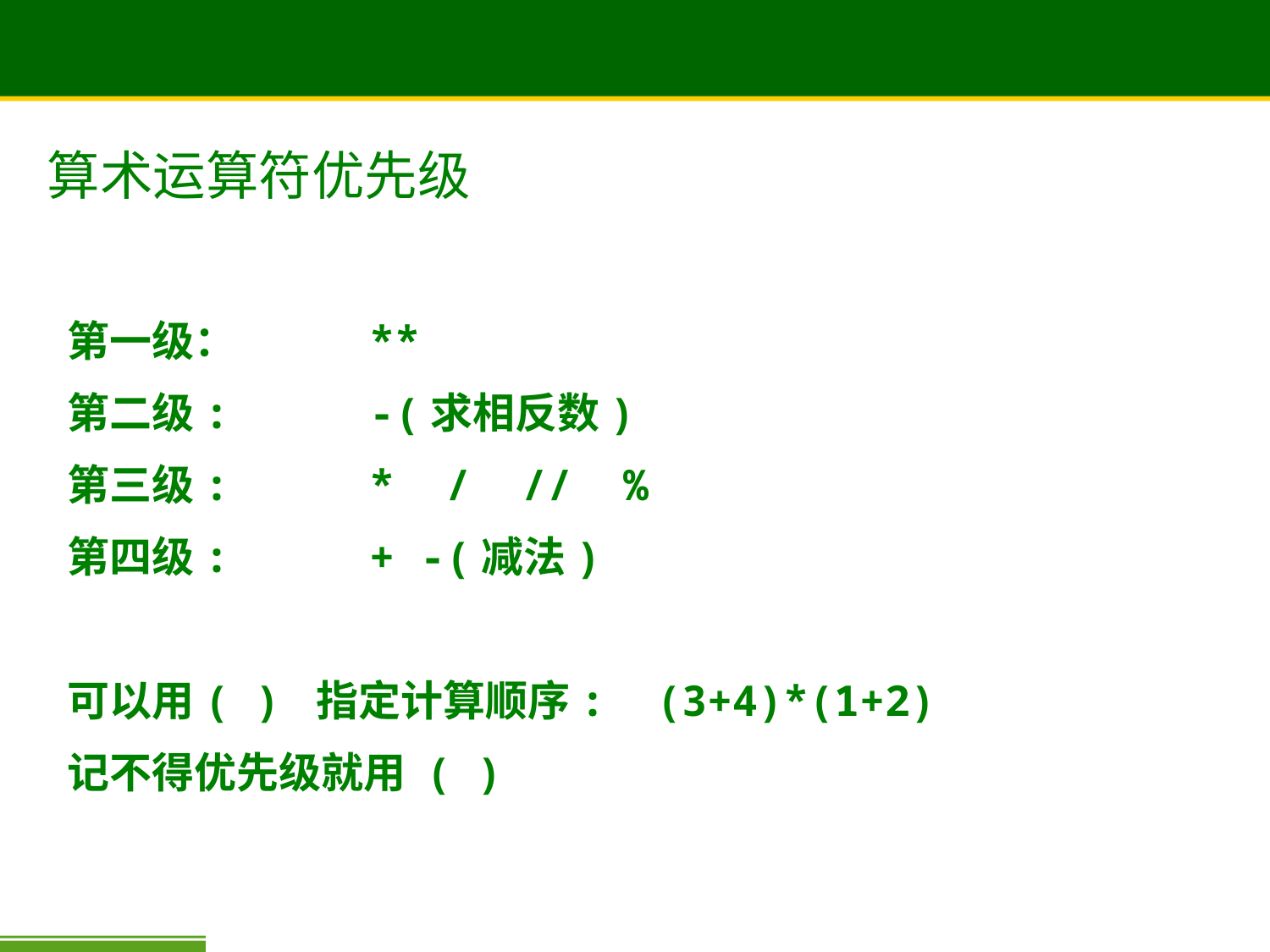

算术运算符优先级

第一级：  	**
第二级:   	-(求相反数)
第三级:   	*  /  //  %
第四级: 	+ -(减法)

可以用( ) 指定计算顺序:  (3+4)*(1+2)
记不得优先级就用 ( )